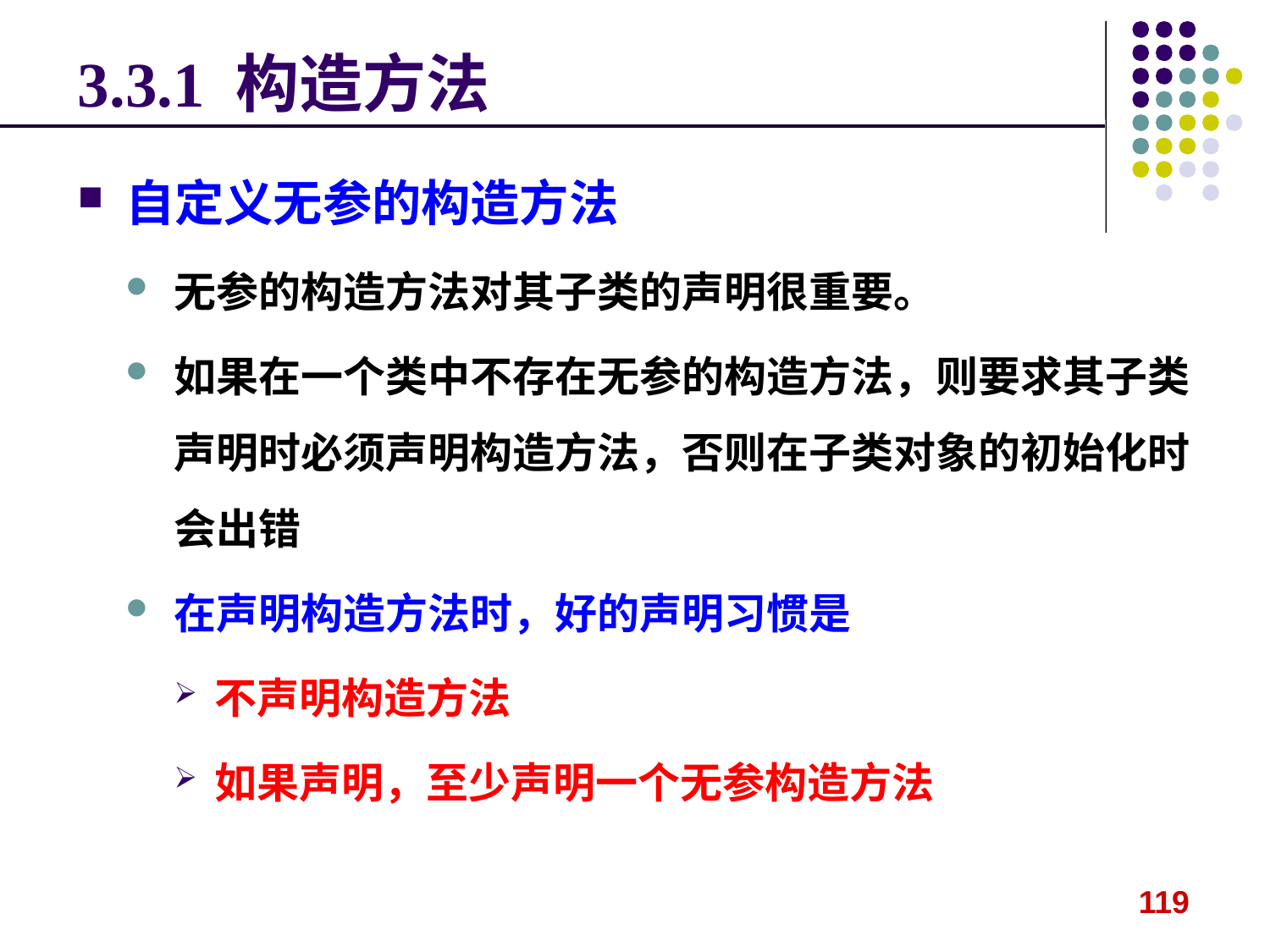

# 3.3.1 构造方法
自定义无参的构造方法
无参的构造方法对其子类的声明很重要。
如果在一个类中不存在无参的构造方法，则要求其子类声明时必须声明构造方法，否则在子类对象的初始化时会出错
在声明构造方法时，好的声明习惯是
不声明构造方法
如果声明，至少声明一个无参构造方法